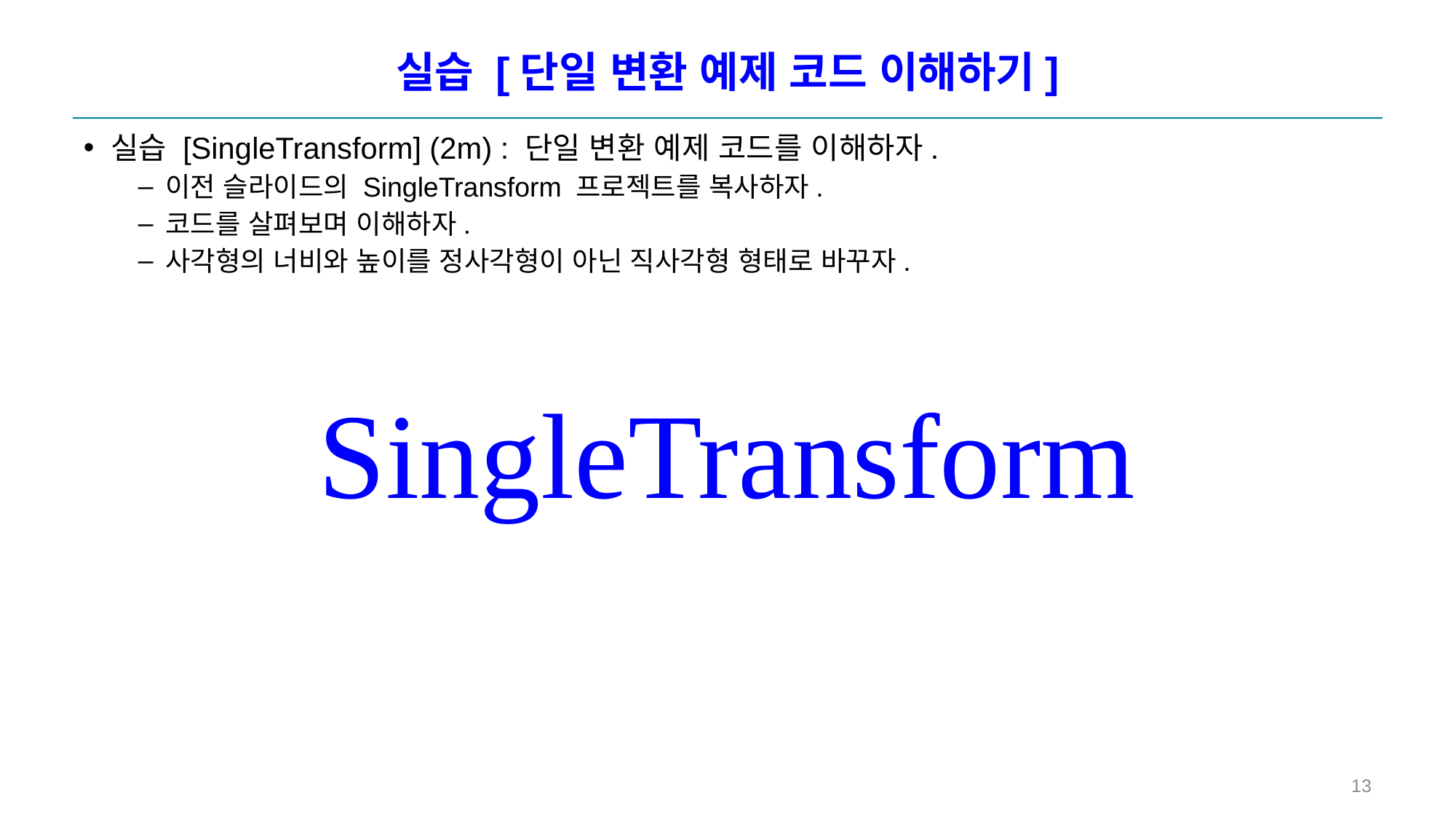

# 실습 [단일 변환 예제 코드 이해하기]
실습 [SingleTransform] (2m) : 단일 변환 예제 코드를 이해하자.
이전 슬라이드의 SingleTransform 프로젝트를 복사하자.
코드를 살펴보며 이해하자.
사각형의 너비와 높이를 정사각형이 아닌 직사각형 형태로 바꾸자.

SingleTransform
13